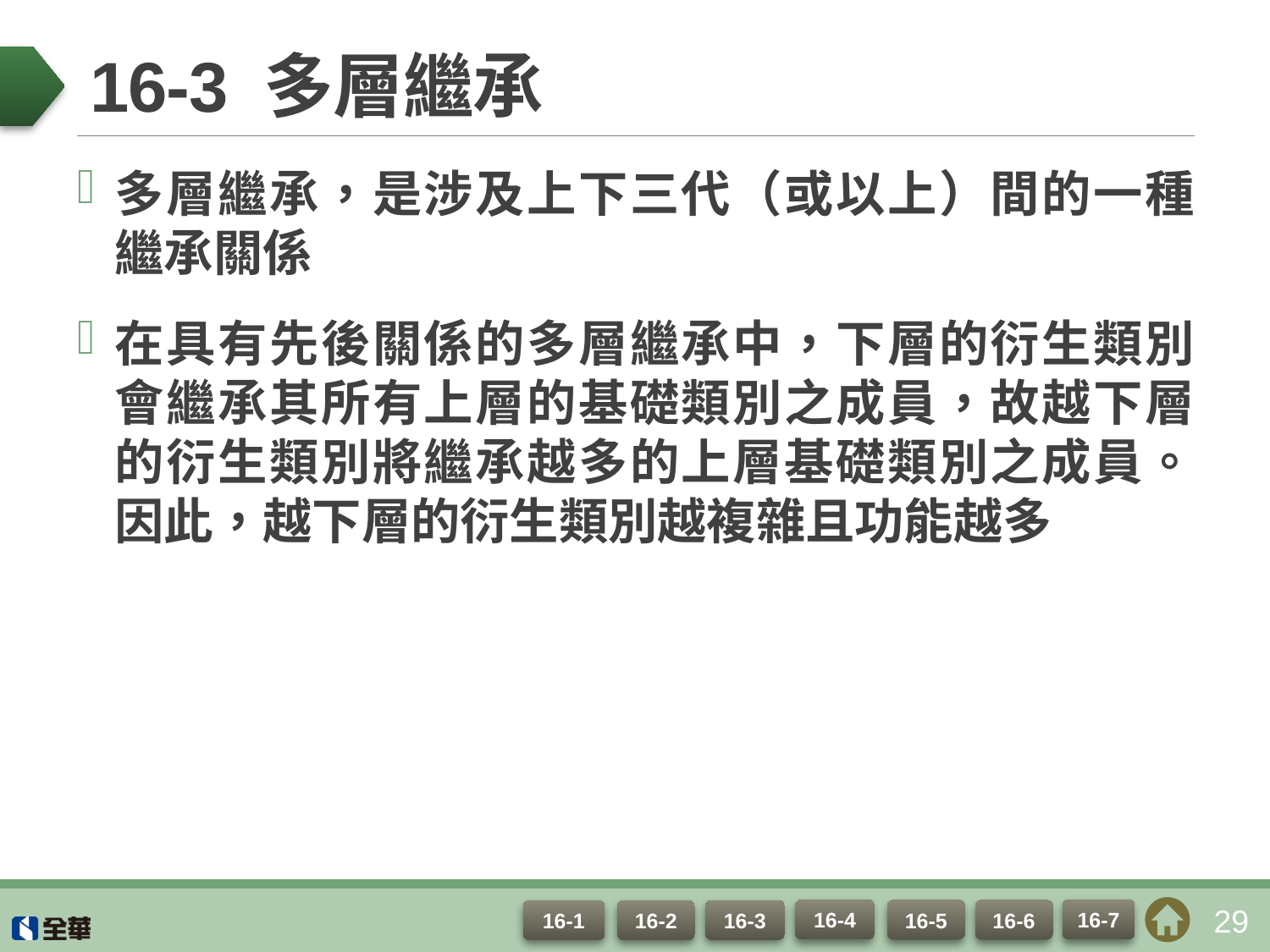

# 16-3 多層繼承
多層繼承，是涉及上下三代（或以上）間的一種繼承關係
在具有先後關係的多層繼承中，下層的衍生類別會繼承其所有上層的基礎類別之成員，故越下層的衍生類別將繼承越多的上層基礎類別之成員。因此，越下層的衍生類別越複雜且功能越多

29